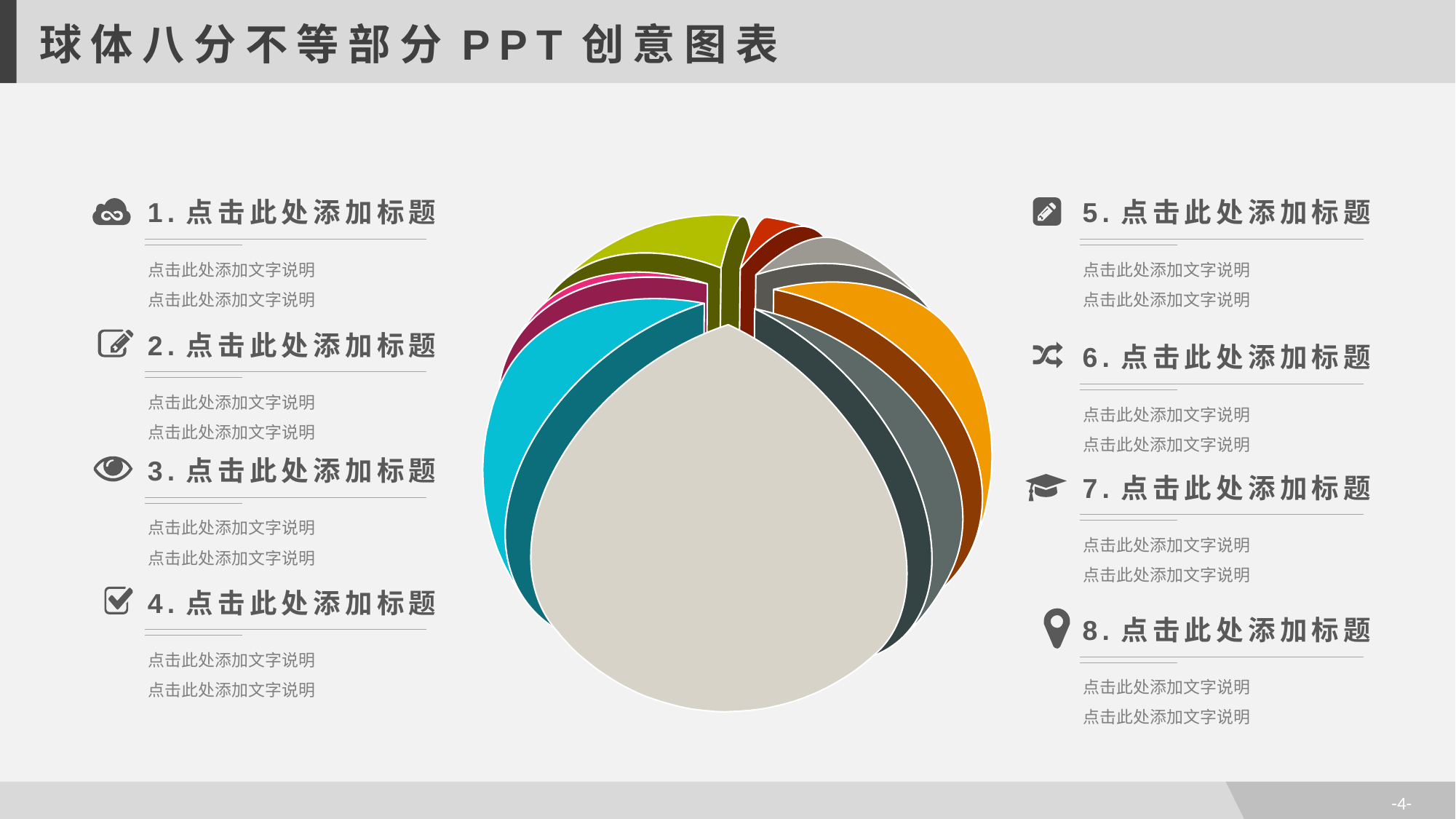

球体八分不等部分PPT创意图表
1.点击此处添加标题

点击此处添加文字说明
点击此处添加文字说明

5.点击此处添加标题

点击此处添加文字说明
点击此处添加文字说明
2.点击此处添加标题

点击此处添加文字说明
点击此处添加文字说明
6.点击此处添加标题

点击此处添加文字说明
点击此处添加文字说明
3.点击此处添加标题

点击此处添加文字说明
点击此处添加文字说明
7.点击此处添加标题

点击此处添加文字说明
点击此处添加文字说明
4.点击此处添加标题
点击此处添加文字说明
点击此处添加文字说明

8.点击此处添加标题
点击此处添加文字说明
点击此处添加文字说明

-4-